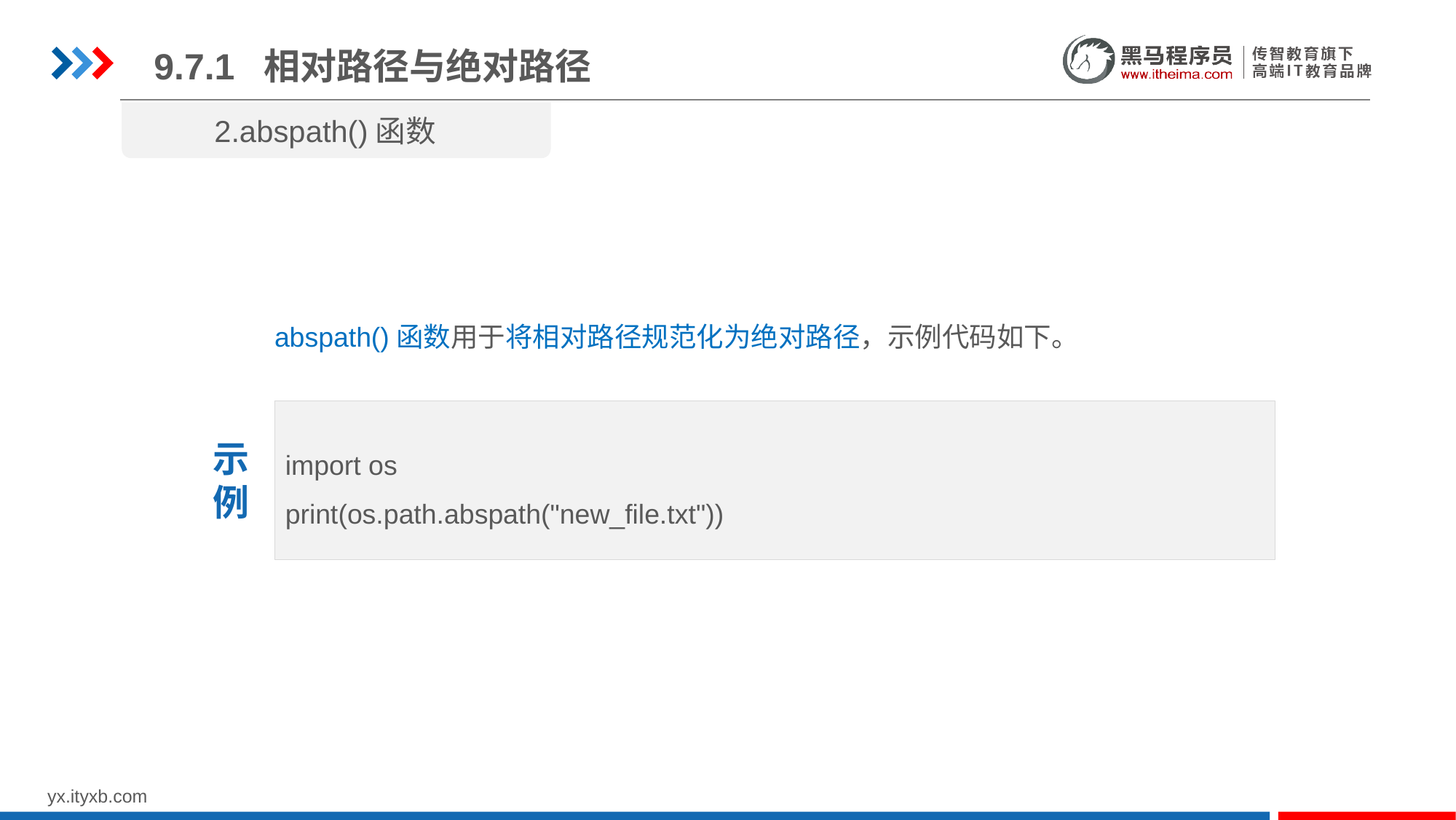

9.7.1  相对路径与绝对路径

2.abspath()函数
abspath()函数用于将相对路径规范化为绝对路径，示例代码如下。
import os
print(os.path.abspath("new_file.txt"))
示
例